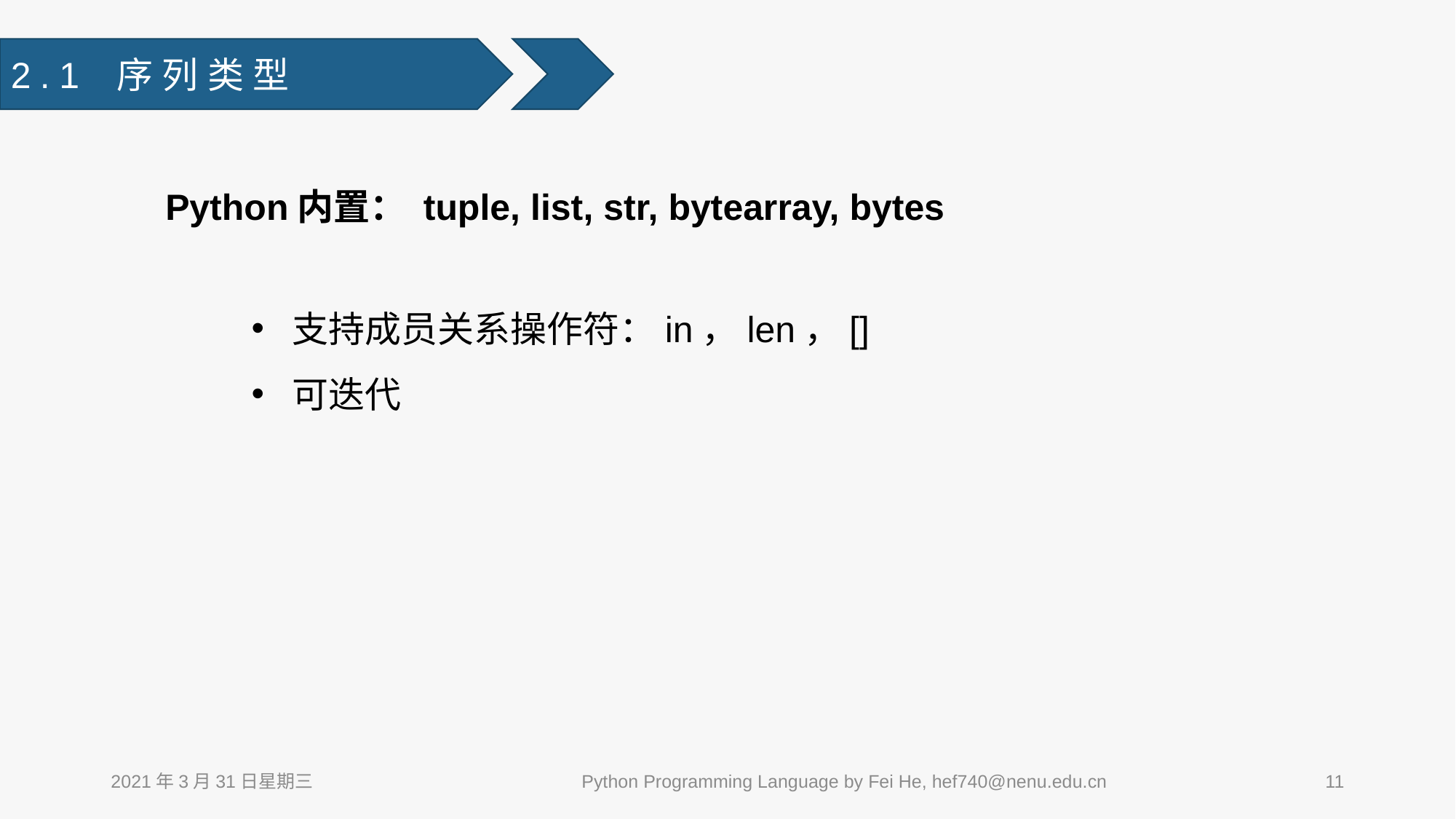

2.1 序列类型

Python内置： tuple, list, str, bytearray, bytes
支持成员关系操作符：in，len，[]
可迭代

2021年3月31日星期三
Python Programming Language by Fei He, hef740@nenu.edu.cn
11